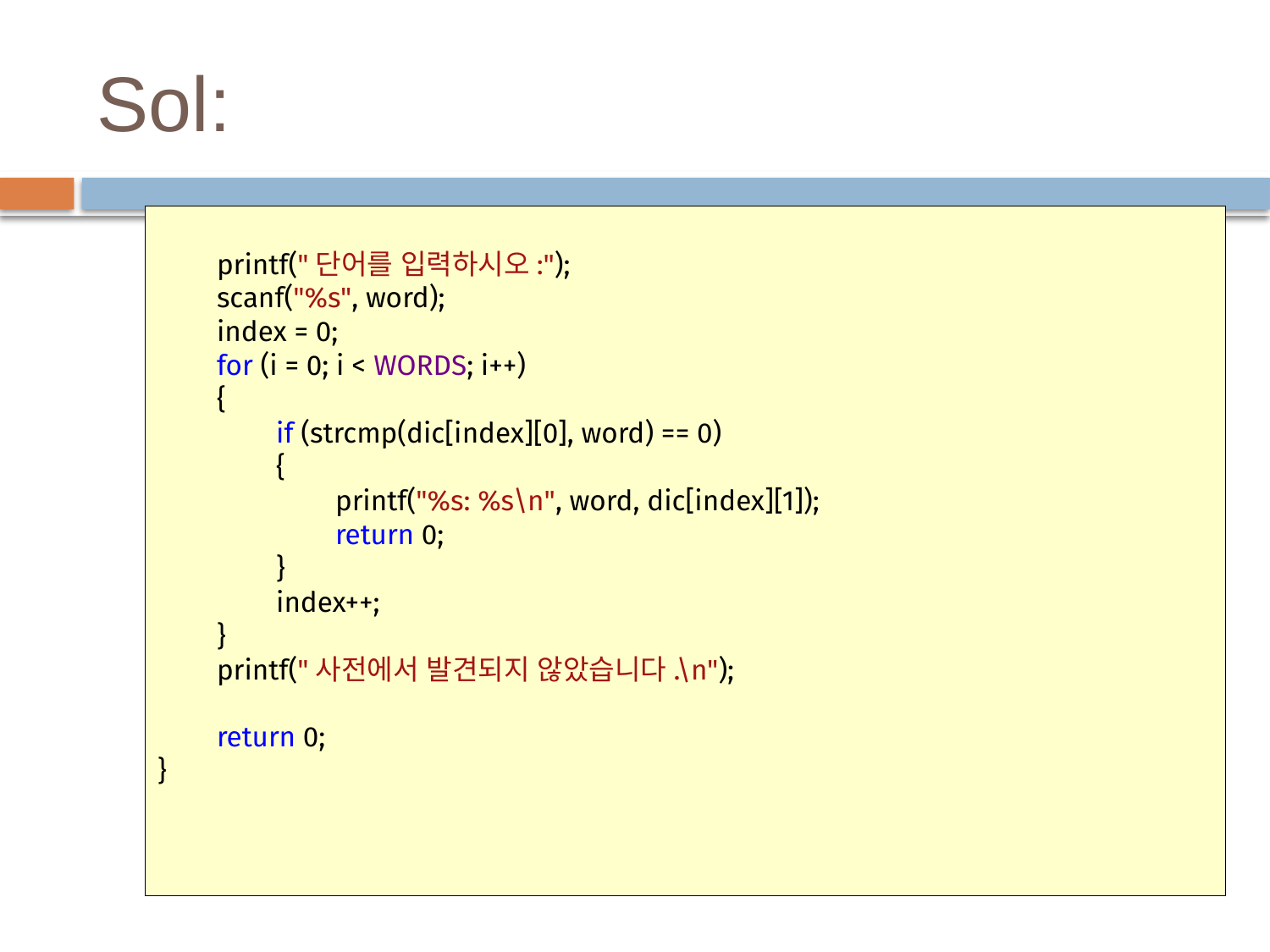

# Sol:

        printf("단어를 입력하시오:");
        scanf("%s", word);
        index = 0;
        for (i = 0; i < WORDS; i++)
        {
                if (strcmp(dic[index][0], word) == 0)
                {
                        printf("%s: %s\n", word, dic[index][1]);
                        return 0;
                }
                index++;
        }
        printf("사전에서 발견되지 않았습니다.\n");

        return 0;
}